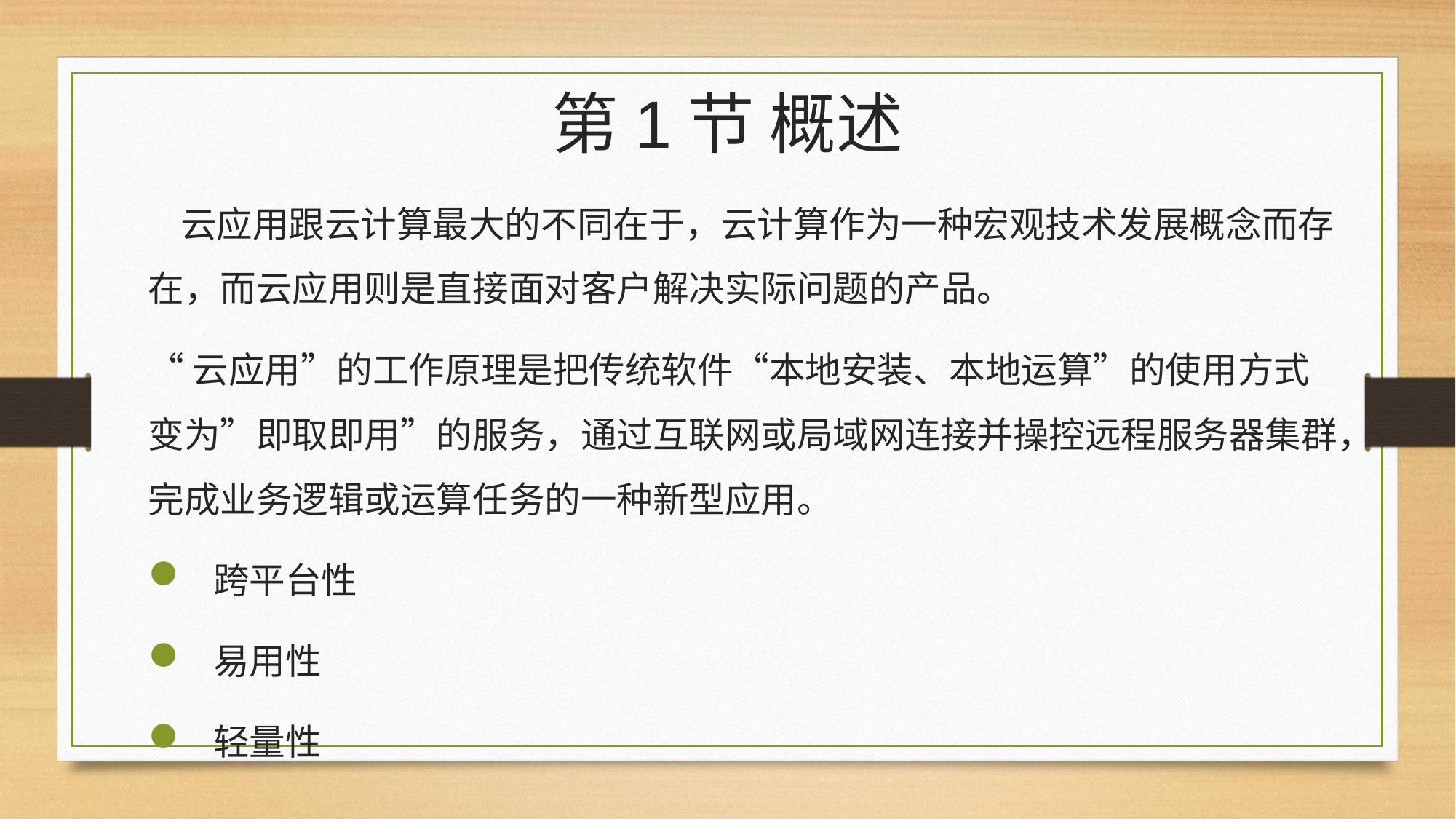

# 第1节 概述
   云应用跟云计算最大的不同在于，云计算作为一种宏观技术发展概念而存在，而云应用则是直接面对客户解决实际问题的产品。
“云应用”的工作原理是把传统软件“本地安装、本地运算”的使用方式变为”即取即用”的服务，通过互联网或局域网连接并操控远程服务器集群，完成业务逻辑或运算任务的一种新型应用。
  跨平台性
  易用性
  轻量性